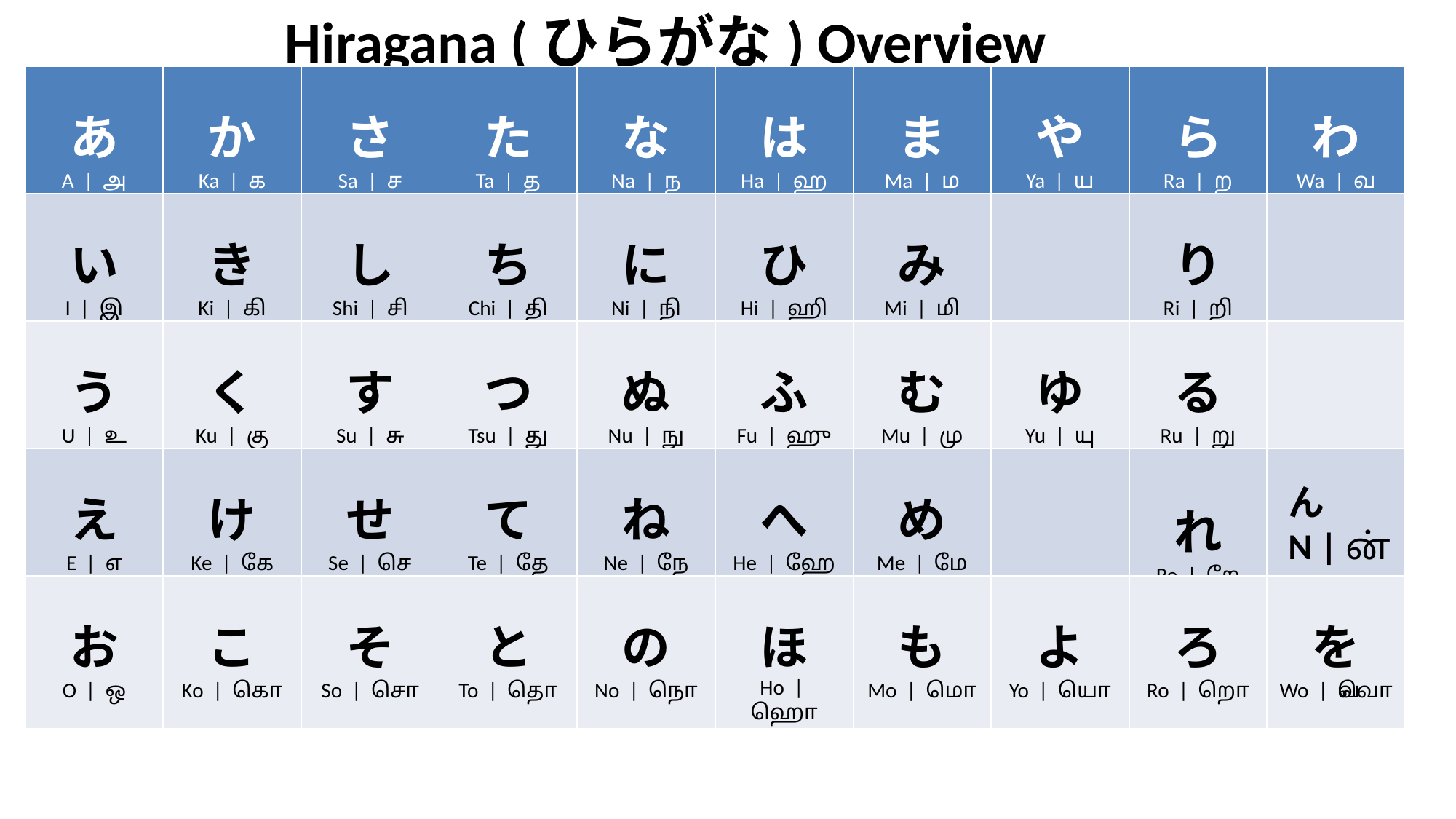

Hiragana (ひらがな) Overview
| あ A | அ | か Ka | க | さ Sa | ச | た Ta | த | な Na | ந | は Ha | ஹ | ま Ma | ம | や Ya | ய | ら Ra | ற | わ Wa | வ |
| --- | --- | --- | --- | --- | --- | --- | --- | --- | --- |
| い I | இ | き Ki | கி | し Shi | சி | ち Chi | தி | に Ni | நி | ひ Hi | ஹி | み Mi | மி |  | り Ri | றி |  |
| う U | உ | く Ku | கு | す Su | சு | つ Tsu | து | ぬ Nu | நு | ふ Fu | ஹு | む Mu | மு | ゆ Yu | யு | る Ru | று |  |
| え E | எ | け Ke | கே | せ Se | செ | て Te | தே | ね Ne | நே | へ He | ஹே | め Me | மே |  | れ Re | றே |  |
| お O | ஒ | こ Ko | கொ | そ So | சொ | と To | தொ | の No | நொ | ほ Ho | ஹொ | も Mo | மொ | よ Yo | யொ | ろ Ro | றொ | を Wo | வொ |
ん
N | ன்